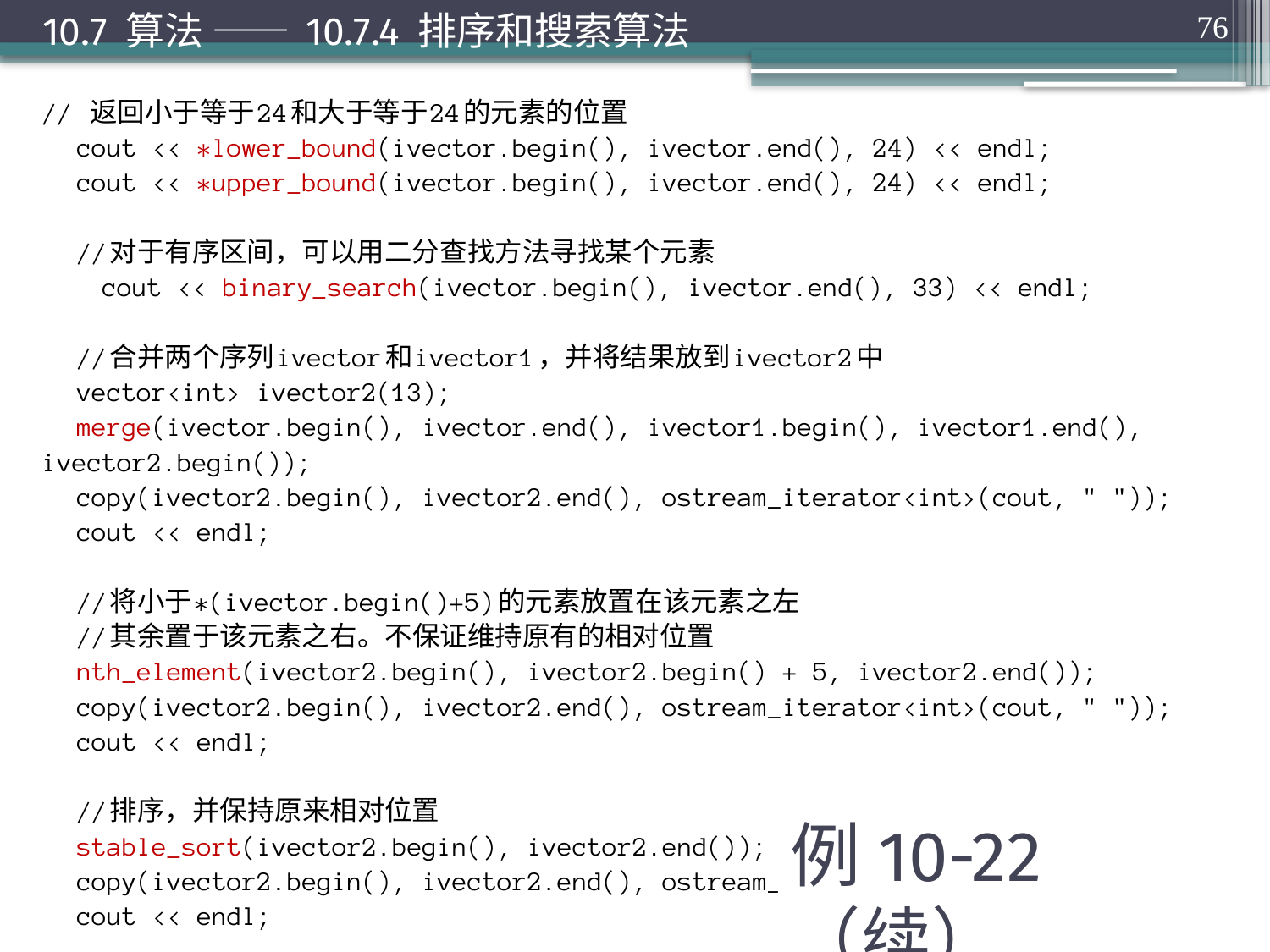

10.7 算法 —— 10.7.4 排序和搜索算法
76
// 返回小于等于24和大于等于24的元素的位置
	cout << *lower_bound(ivector.begin(), ivector.end(), 24) << endl;
	cout << *upper_bound(ivector.begin(), ivector.end(), 24) << endl;

	//对于有序区间，可以用二分查找方法寻找某个元素
    cout << binary_search(ivector.begin(), ivector.end(), 33) << endl;

	//合并两个序列ivector和ivector1，并将结果放到ivector2中
	vector<int> ivector2(13);
	merge(ivector.begin(), ivector.end(), ivector1.begin(), ivector1.end(),
ivector2.begin());
	copy(ivector2.begin(), ivector2.end(), ostream_iterator<int>(cout, " "));
	cout << endl;

	//将小于*(ivector.begin()+5)的元素放置在该元素之左
	//其余置于该元素之右。不保证维持原有的相对位置
	nth_element(ivector2.begin(), ivector2.begin() + 5, ivector2.end());
	copy(ivector2.begin(), ivector2.end(), ostream_iterator<int>(cout, " "));
	cout << endl;

	//排序，并保持原来相对位置
	stable_sort(ivector2.begin(), ivector2.end());
	copy(ivector2.begin(), ivector2.end(), ostream_iterator<int>(cout, " "));
	cout << endl;

# 例10-22（续）